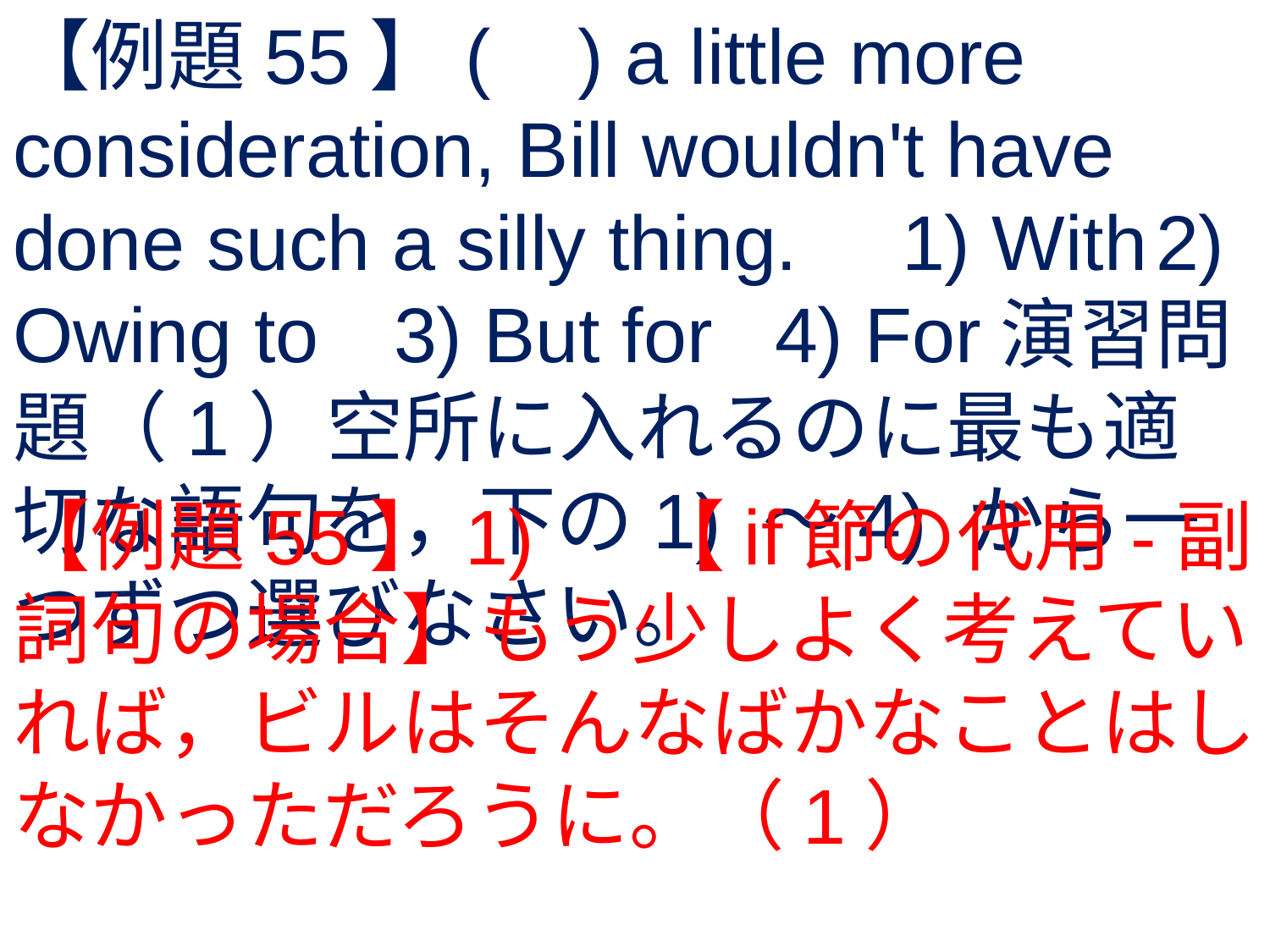

# 【例題55】(    ) a little more consideration, Bill wouldn't have done such a silly thing.	1) With	2) Owing to	3) But for	4) For演習問題（1）空所に入れるのに最も適切な語句を，下の1) 〜4) から一つずつ選びなさい。
【例題55】1) 	【if節の代用-副詞句の場合】もう少しよく考えていれば，ビルはそんなばかなことはしなかっただろうに。（1）